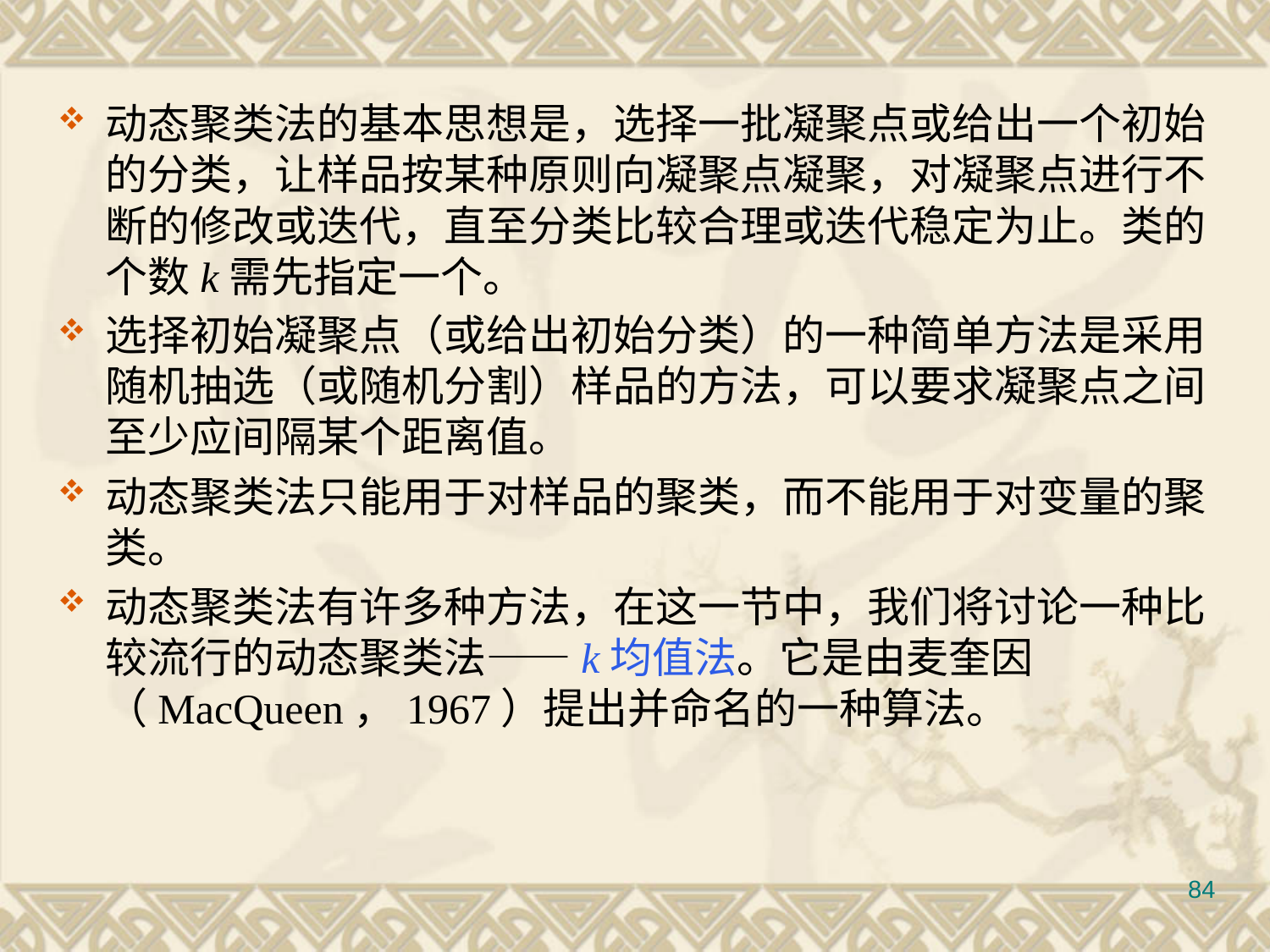

#
动态聚类法的基本思想是，选择一批凝聚点或给出一个初始的分类，让样品按某种原则向凝聚点凝聚，对凝聚点进行不断的修改或迭代，直至分类比较合理或迭代稳定为止。类的个数k需先指定一个。
选择初始凝聚点（或给出初始分类）的一种简单方法是采用随机抽选（或随机分割）样品的方法，可以要求凝聚点之间至少应间隔某个距离值。
动态聚类法只能用于对样品的聚类，而不能用于对变量的聚类。
动态聚类法有许多种方法，在这一节中，我们将讨论一种比较流行的动态聚类法——k均值法。它是由麦奎因	          （MacQueen，1967）提出并命名的一种算法。
84